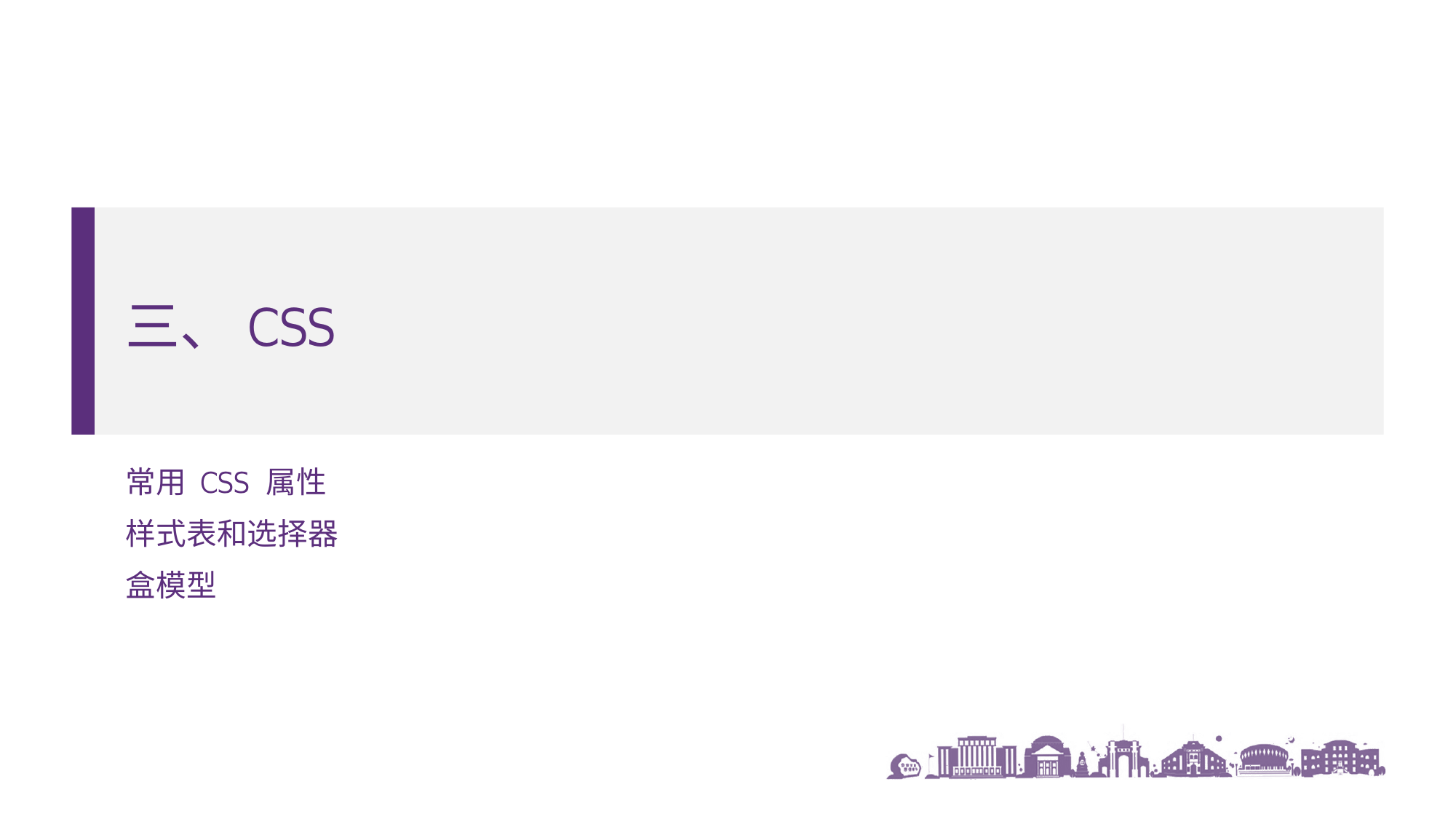

# 三、CSS
常用 css 属性
样式表和选择器
盒模型